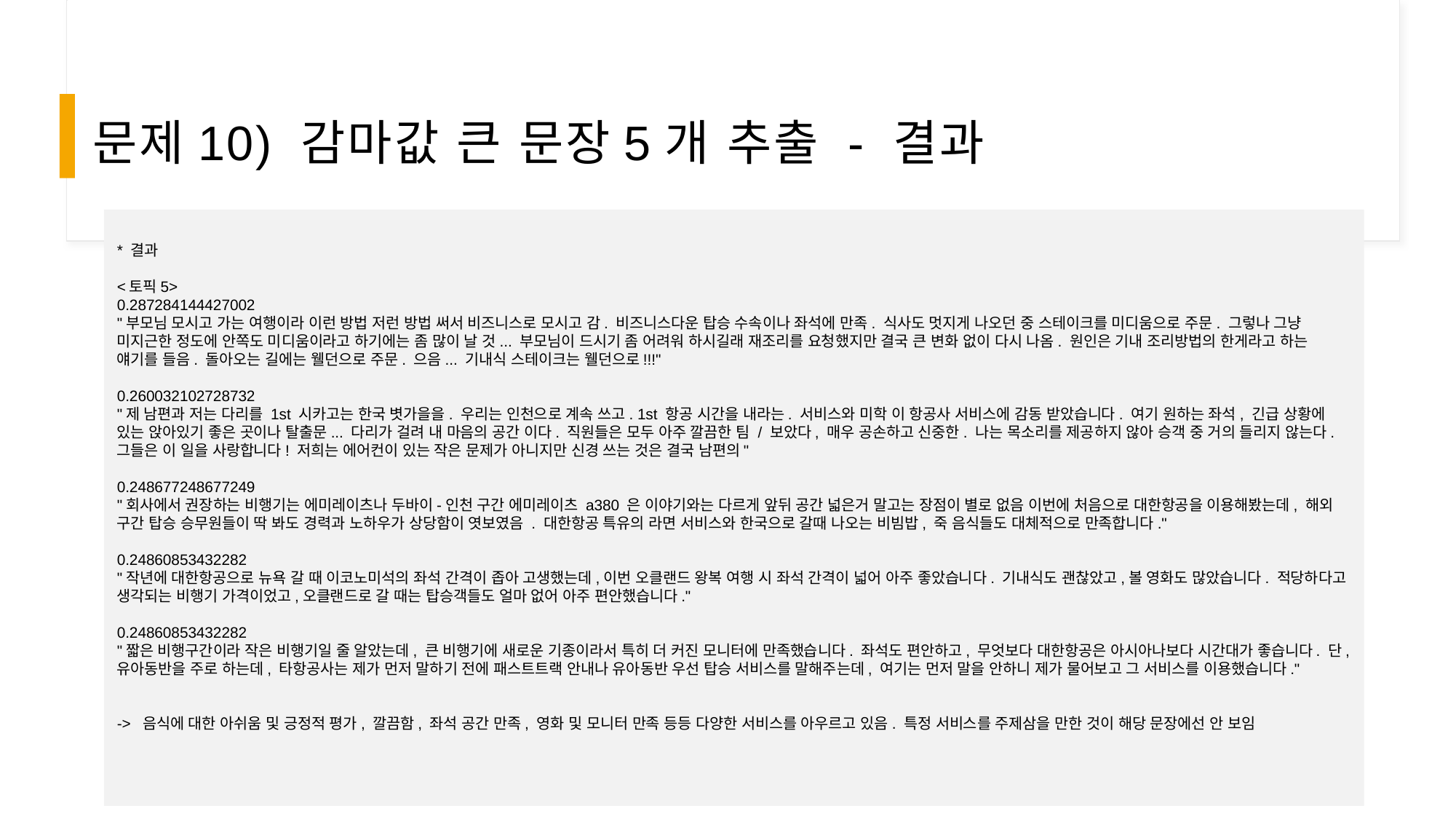

# 문제10) 감마값 큰 문장5개 추출 - 결과

* 결과

<토픽5>
0.287284144427002
"부모님 모시고 가는 여행이라 이런 방법 저런 방법 써서 비즈니스로 모시고 감. 비즈니스다운 탑승 수속이나 좌석에 만족. 식사도 멋지게 나오던 중 스테이크를 미디움으로 주문. 그렇나 그냥 미지근한 정도에 안쪽도 미디움이라고 하기에는 좀 많이 날 것... 부모님이 드시기 좀 어려워 하시길래 재조리를 요청했지만 결국 큰 변화 없이 다시 나옴. 원인은 기내 조리방법의 한게라고 하는 얘기를 들음. 돌아오는 길에는 웰던으로 주문. 으음... 기내식 스테이크는 웰던으로!!!"

0.260032102728732
"제 남편과 저는 다리를 1st 시카고는 한국 볏가을을. 우리는 인천으로 계속 쓰고. 1st 항공 시간을 내라는. 서비스와 미학 이 항공사 서비스에 감동 받았습니다. 여기 원하는 좌석, 긴급 상황에 있는 앉아있기 좋은 곳이나 탈출문... 다리가 걸려 내 마음의 공간 이다. 직원들은 모두 아주 깔끔한 팀 / 보았다, 매우 공손하고 신중한. 나는 목소리를 제공하지 않아 승객 중 거의 들리지 않는다. 그들은 이 일을 사랑합니다! 저희는 에어컨이 있는 작은 문제가 아니지만 신경 쓰는 것은 결국 남편의"

0.248677248677249
"회사에서 권장하는 비행기는 에미레이츠나 두바이-인천 구간 에미레이츠 a380 은 이야기와는 다르게 앞뒤 공간 넓은거 말고는 장점이 별로 없음 이번에 처음으로 대한항공을 이용해봤는데, 해외 구간 탑승 승무원들이 딱 봐도 경력과 노하우가 상당함이 엿보였음 . 대한항공 특유의 라면 서비스와 한국으로 갈때 나오는 비빔밥, 죽 음식들도 대체적으로 만족합니다."

0.24860853432282
"작년에 대한항공으로 뉴욕 갈 때 이코노미석의 좌석 간격이 좁아 고생했는데,이번 오클랜드 왕복 여행 시 좌석 간격이 넓어 아주 좋았습니다. 기내식도 괜찮았고,볼 영화도 많았습니다. 적당하다고 생각되는 비행기 가격이었고,오클랜드로 갈 때는 탑승객들도 얼마 없어 아주 편안했습니다."

0.24860853432282
"짧은 비행구간이라 작은 비행기일 줄 알았는데, 큰 비행기에 새로운 기종이라서 특히 더 커진 모니터에 만족했습니다. 좌석도 편안하고, 무엇보다 대한항공은 아시아나보다 시간대가 좋습니다. 단, 유아동반을 주로 하는데, 타항공사는 제가 먼저 말하기 전에 패스트트랙 안내나 유아동반 우선 탑승 서비스를 말해주는데, 여기는 먼저 말을 안하니 제가 물어보고 그 서비스를 이용했습니다."

->  음식에 대한 아쉬움 및 긍정적 평가, 깔끔함, 좌석 공간 만족, 영화 및 모니터 만족 등등 다양한 서비스를 아우르고 있음. 특정 서비스를 주제삼을 만한 것이 해당 문장에선 안 보임

#9. 각각의 토픽들에 대해서 어떠한 단어가 토픽의 내용을 구분한지 알기 위해 각 토픽 별  beta 값이 큰 중요단어 10개에 대한 막대그래프를 한 페이지에 그리고 설명을 하시오.